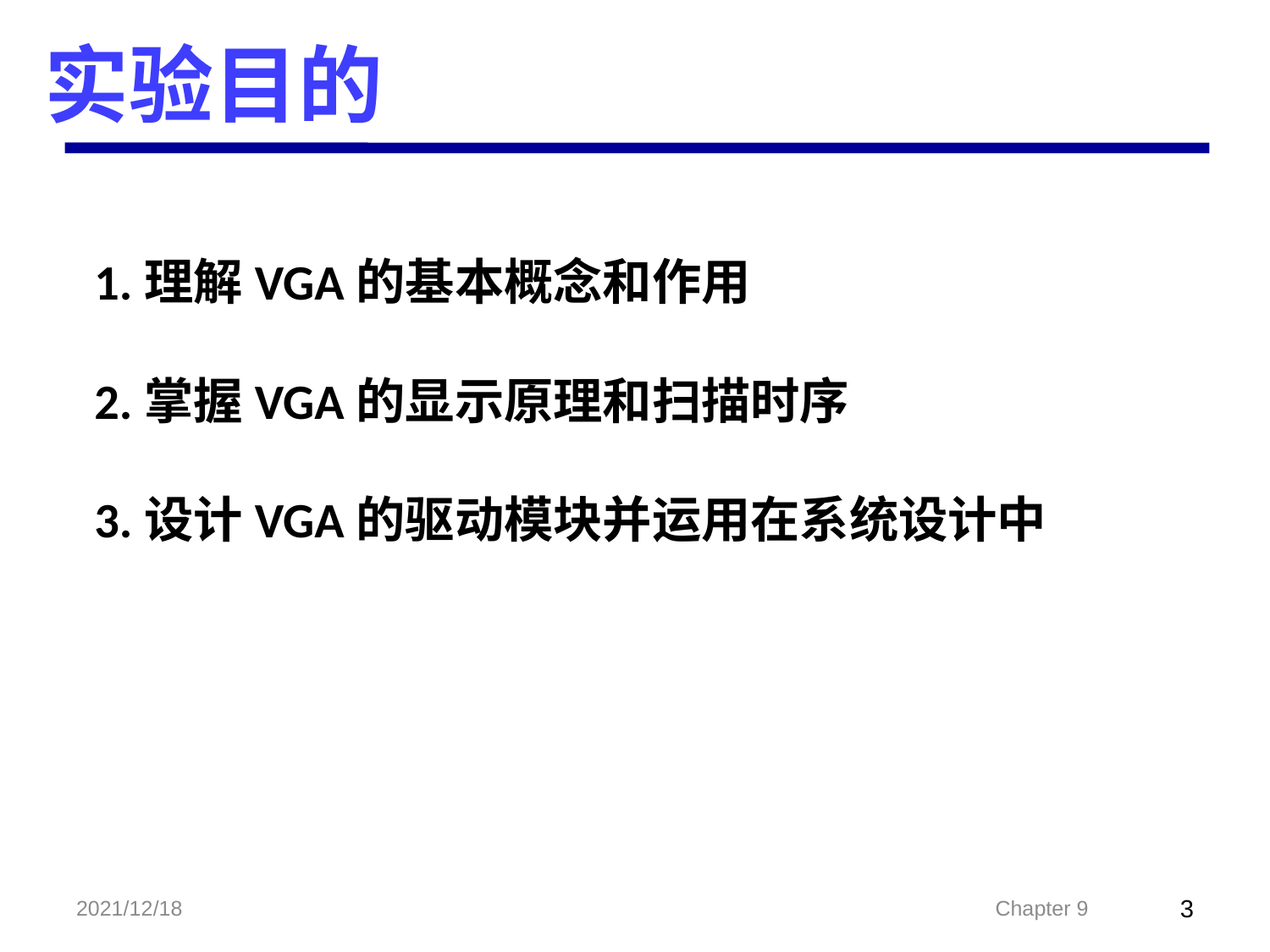

# 实验目的
1.理解VGA的基本概念和作用
2.掌握VGA的显示原理和扫描时序
3.设计VGA的驱动模块并运用在系统设计中
2021/12/18
Chapter 9
3